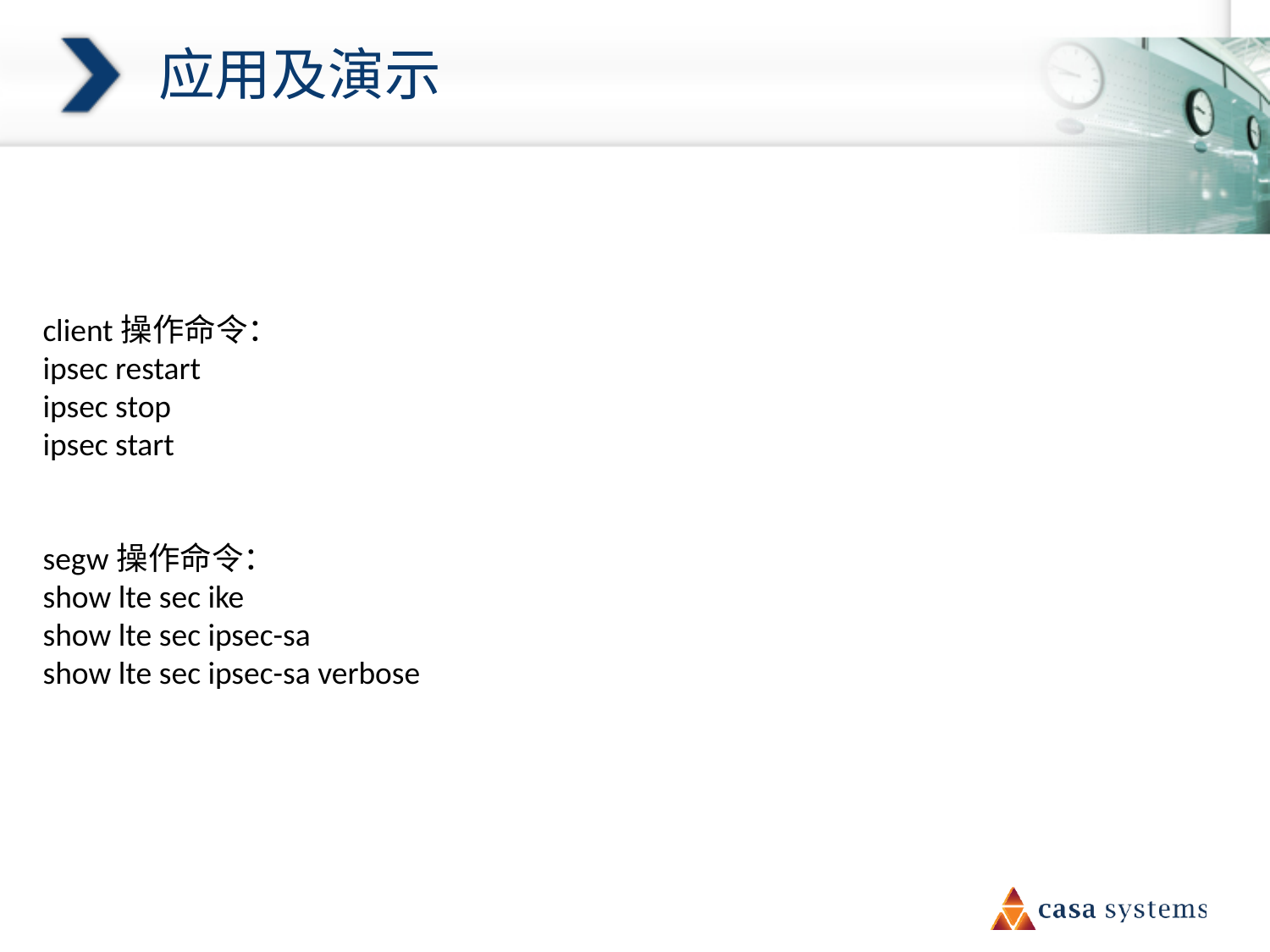

# 应用及演示

client操作命令：
ipsec restart
ipsec stop
ipsec start

segw操作命令：
show lte sec ike
show lte sec ipsec-sa
show lte sec ipsec-sa verbose